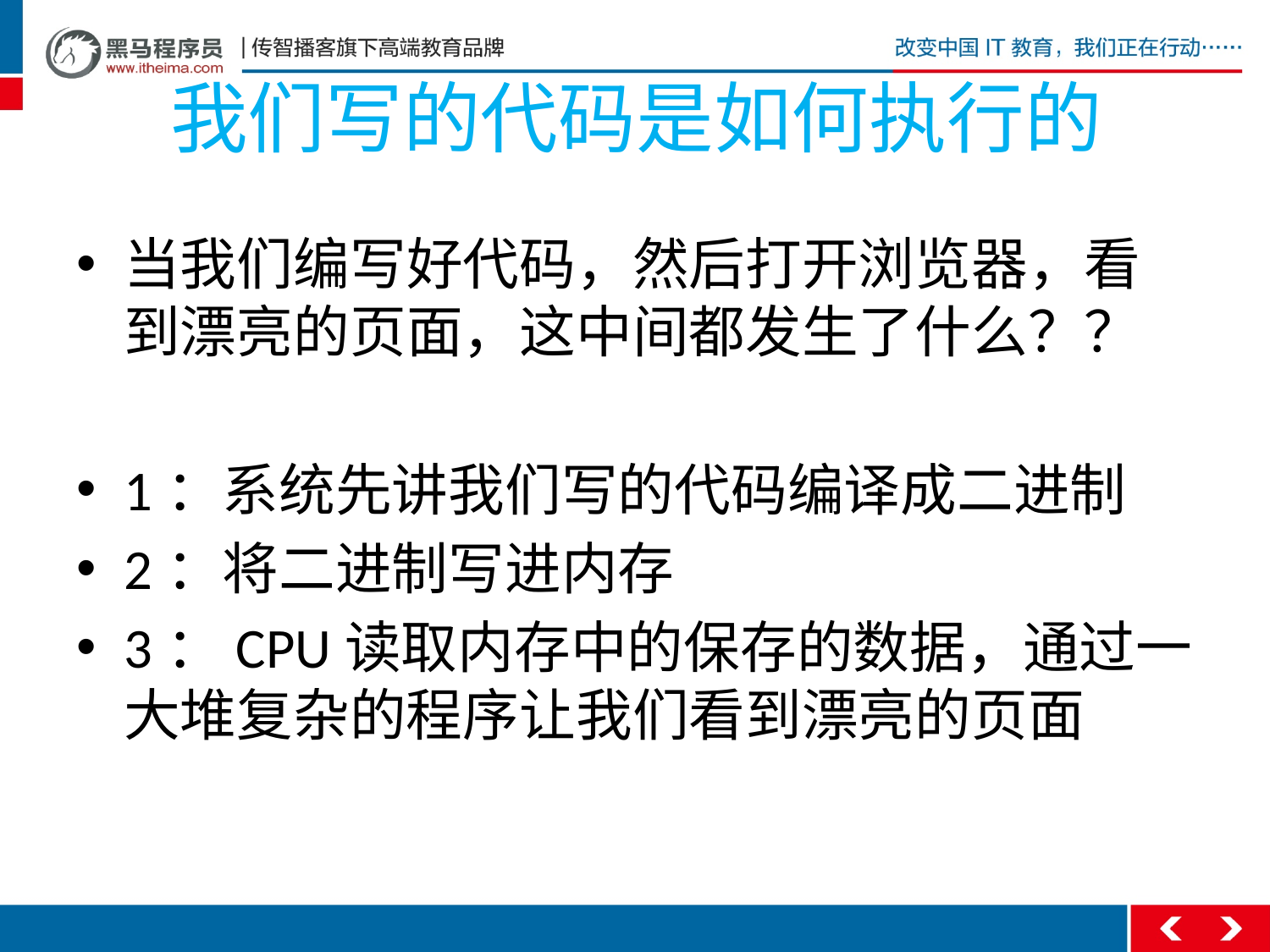

# 我们写的代码是如何执行的
当我们编写好代码，然后打开浏览器，看到漂亮的页面，这中间都发生了什么？？

1：系统先讲我们写的代码编译成二进制
2：将二进制写进内存
3：CPU读取内存中的保存的数据，通过一大堆复杂的程序让我们看到漂亮的页面